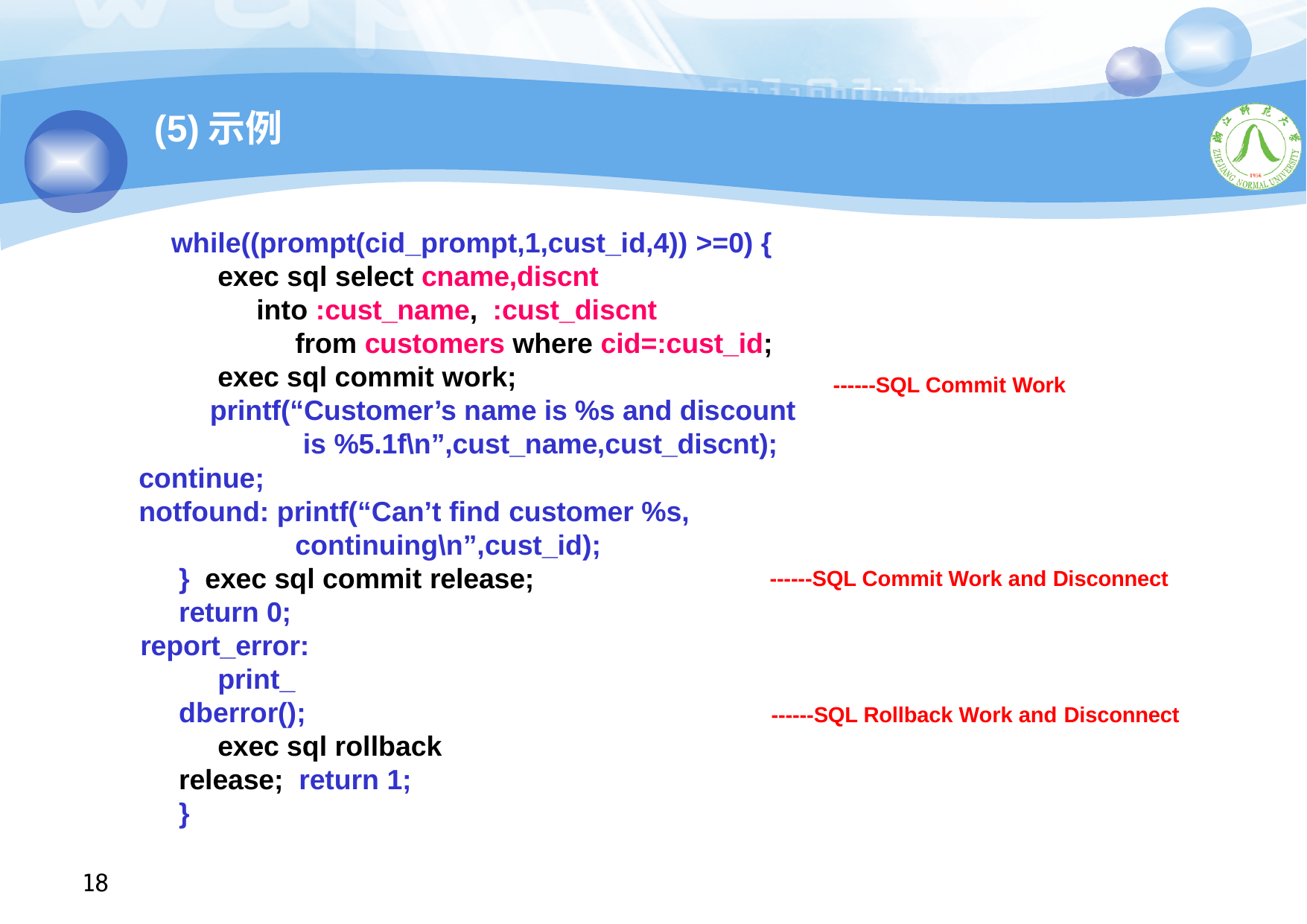

# (5)示例
while((prompt(cid_prompt,1,cust_id,4)) >=0) {  exec sql select cname,discnt
into :cust_name, :cust_discnt
from customers where cid=:cust_id;  exec sql commit work;
printf(“Customer’s name is %s and discount  is %5.1f\n”,cust_name,cust_discnt);
continue;
notfound: printf(“Can’t find customer %s,
------SQL Commit Work
continuing\n”,cust_id);	}  exec sql commit release;
return 0;  report_error:
print_dberror();
exec sql rollback release;  return 1;
}
------SQL Commit Work and Disconnect
------SQL Rollback Work and Disconnect
18